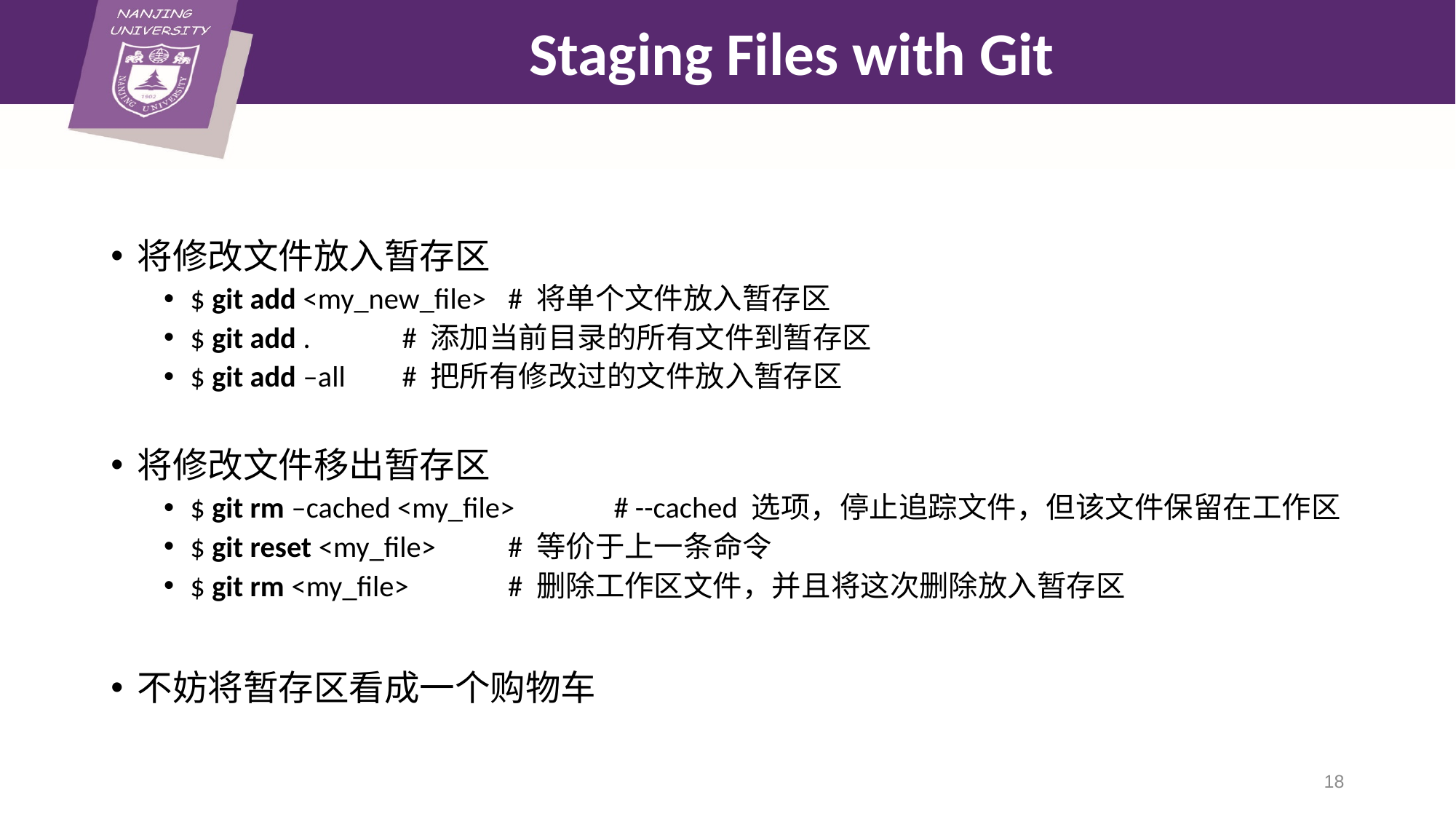

# Staging Files with Git
将修改文件放入暂存区
$ git add <my_new_file>	# 将单个文件放入暂存区
$ git add .			# 添加当前目录的所有文件到暂存区
$ git add –all		# 把所有修改过的文件放入暂存区

将修改文件移出暂存区
$ git rm –cached <my_file>	# --cached 选项，停止追踪文件，但该文件保留在工作区
$ git reset <my_file>	# 等价于上一条命令
$ git rm <my_file>		# 删除工作区文件，并且将这次删除放入暂存区

不妨将暂存区看成一个购物车

18